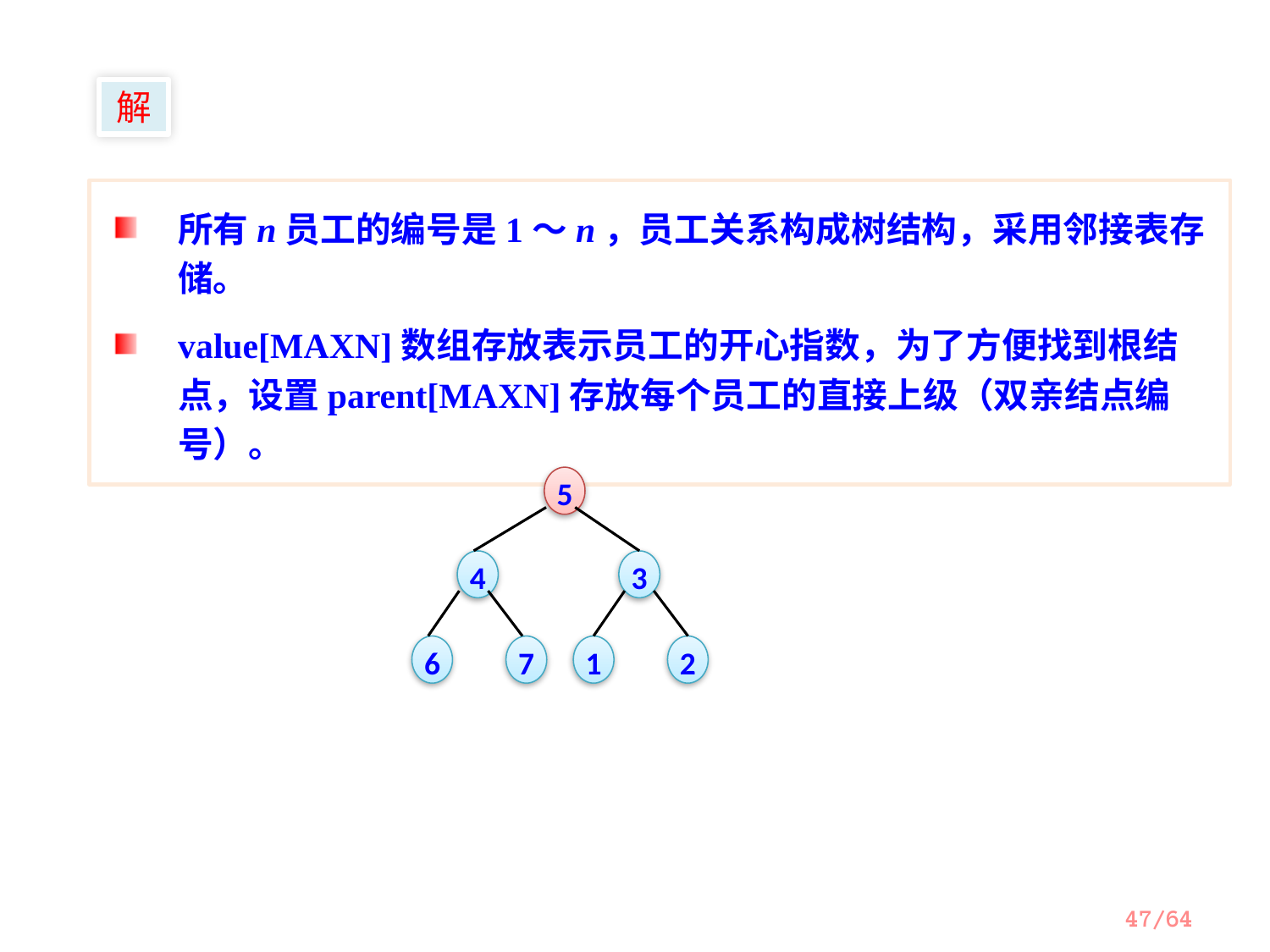

解
所有n员工的编号是1～n，员工关系构成树结构，采用邻接表存储。
value[MAXN]数组存放表示员工的开心指数，为了方便找到根结点，设置parent[MAXN]存放每个员工的直接上级（双亲结点编号）。
5

4
3

6
7
1
2
47/64